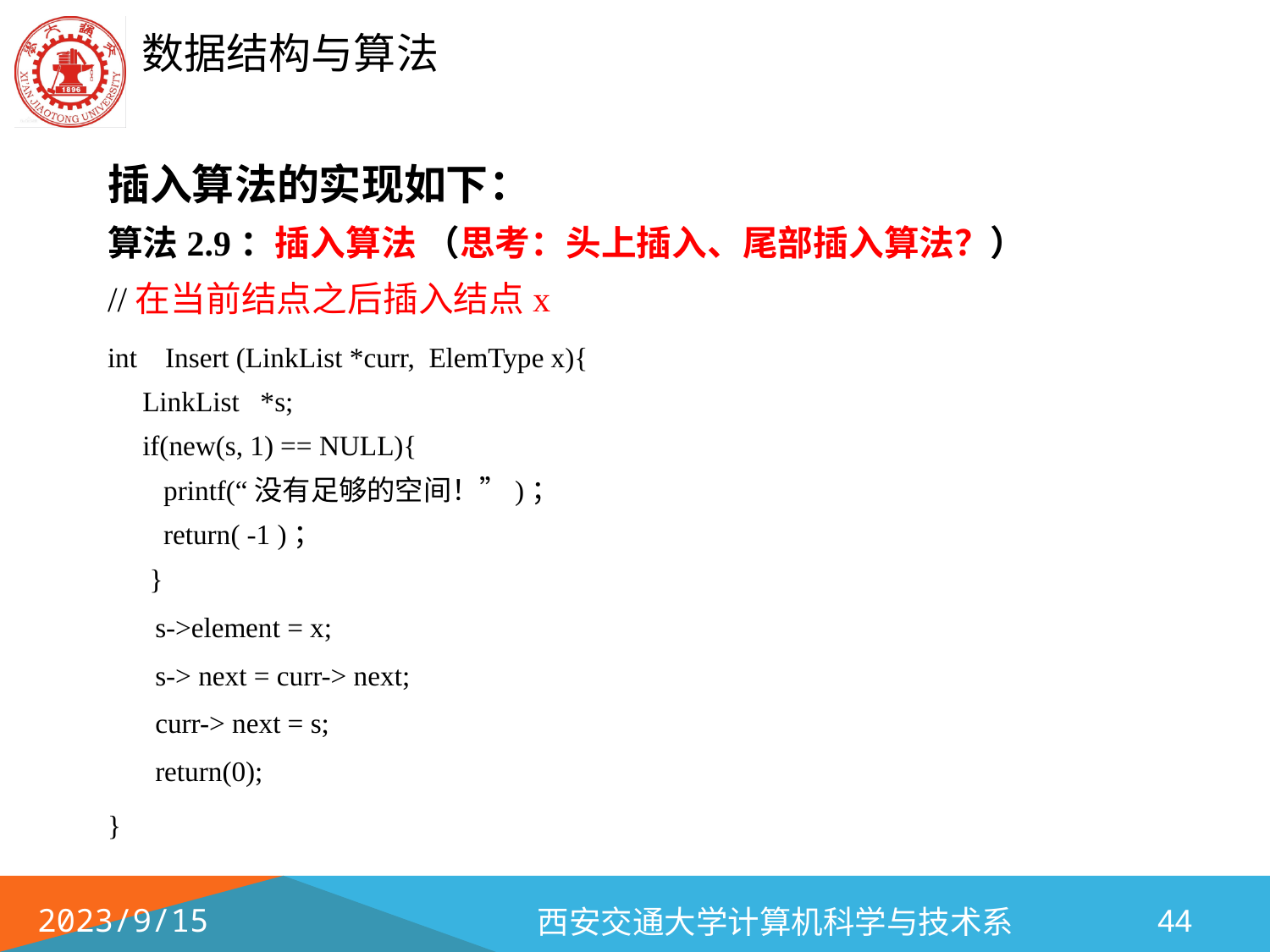

插入算法的实现如下：
算法2.9：插入算法 （思考：头上插入、尾部插入算法？）
//在当前结点之后插入结点x
int    Insert (LinkList *curr,  ElemType x){
     LinkList   *s;
     if(new(s, 1) == NULL){
        printf(“没有足够的空间！”)；
        return( -1 )；
      }
  	s->element = x;
  	s-> next = curr-> next;
  	curr-> next = s;
	return(0);
}